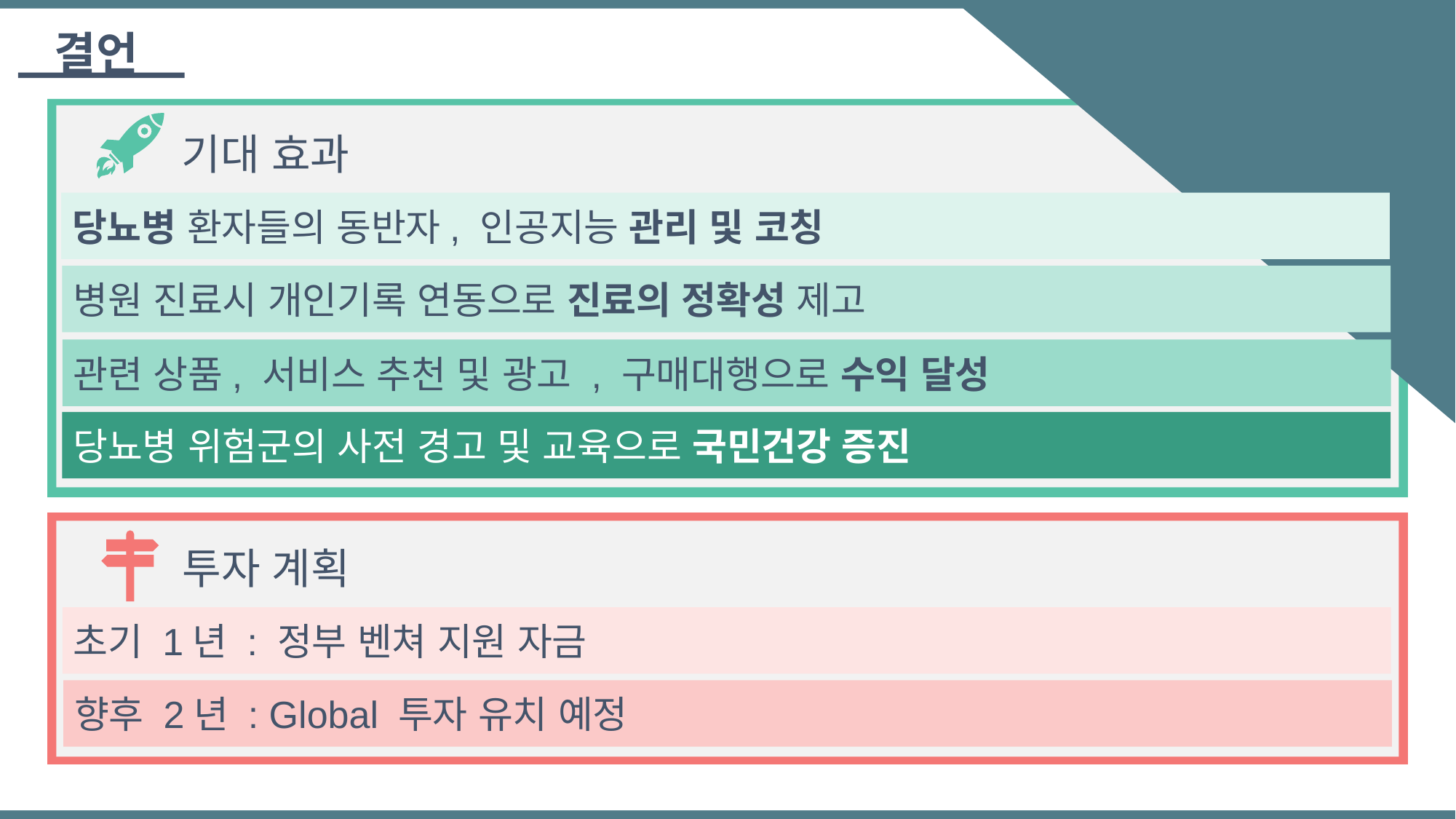

결언

ㄱ

	기대 효과
당뇨병 환자들의 동반자, 인공지능 관리 및 코칭
병원 진료시 개인기록 연동으로 진료의 정확성 제고
관련 상품, 서비스 추천 및 광고 , 구매대행으로 수익 달성
당뇨병 위험군의 사전 경고 및 교육으로 국민건강 증진

	투자 계획
초기 1년 : 정부 벤쳐 지원 자금
향후 2년 : Global 투자 유치 예정